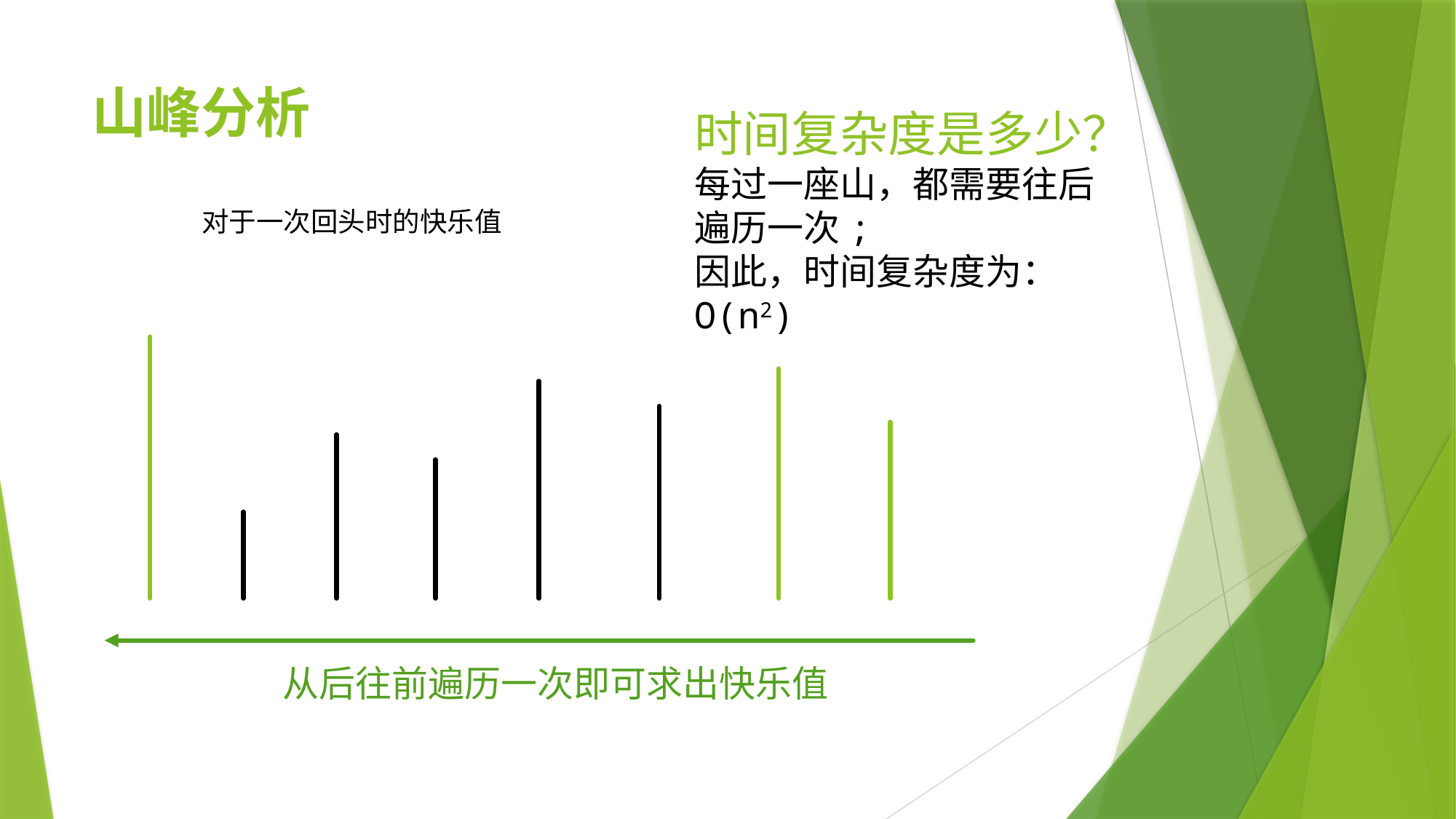

# 山峰分析
时间复杂度是多少？
每过一座山，都需要往后遍历一次;
因此，时间复杂度为：
O(n2)
对于一次回头时的快乐值
从后往前遍历一次即可求出快乐值